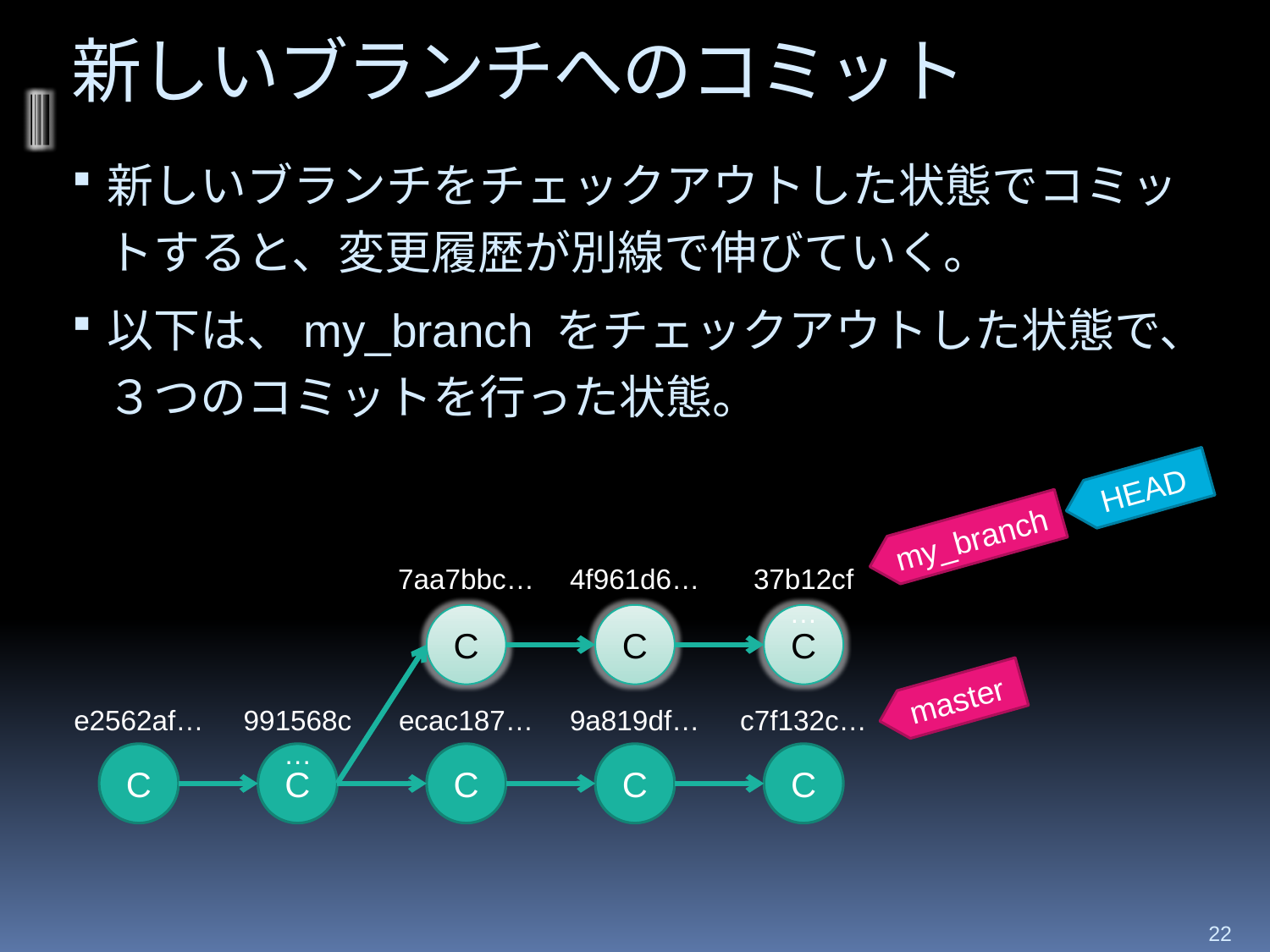

# 新しいブランチへのコミット
新しいブランチをチェックアウトした状態でコミットすると、変更履歴が別線で伸びていく。
以下は、my_branch をチェックアウトした状態で、３つのコミットを行った状態。
HEAD
my_branch
7aa7bbc…
4f961d6…
37b12cf …
C
C
C
master
e2562af…
991568c…
ecac187…
9a819df…
c7f132c…
C
C
C
C
C
22